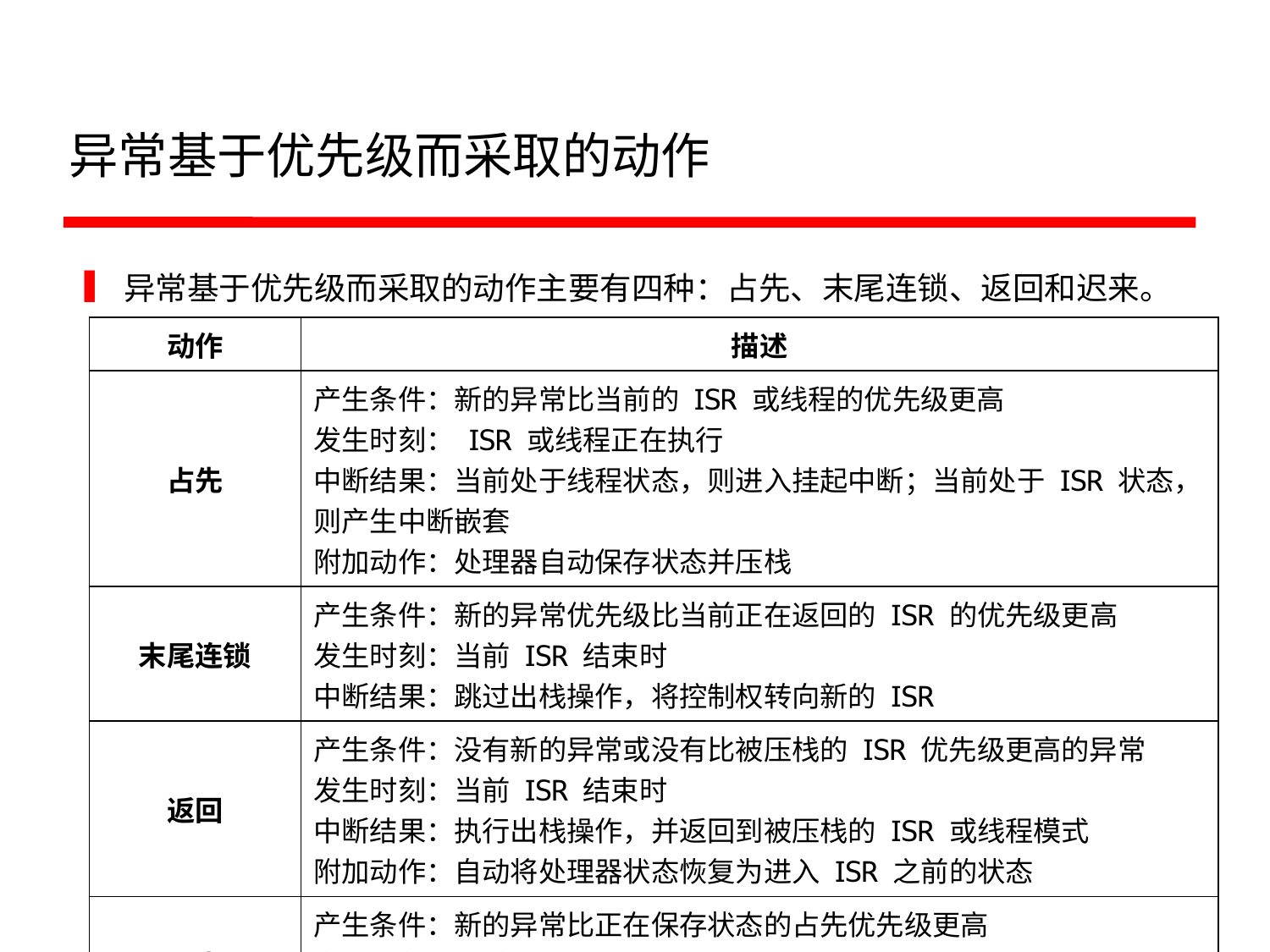

# 异常基于优先级而采取的动作
异常基于优先级而采取的动作主要有四种：占先、末尾连锁、返回和迟来。
| 动作 | 描述 |
| --- | --- |
| 占先 | 产生条件：新的异常比当前的 ISR 或线程的优先级更高 发生时刻： ISR 或线程正在执行 中断结果：当前处于线程状态，则进入挂起中断；当前处于 ISR 状态，则产生中断嵌套 附加动作：处理器自动保存状态并压栈 |
| 末尾连锁 | 产生条件：新的异常优先级比当前正在返回的 ISR 的优先级更高 发生时刻：当前 ISR 结束时 中断结果：跳过出栈操作，将控制权转向新的 ISR |
| 返回 | 产生条件：没有新的异常或没有比被压栈的 ISR 优先级更高的异常 发生时刻：当前 ISR 结束时 中断结果：执行出栈操作，并返回到被压栈的 ISR 或线程模式 附加动作：自动将处理器状态恢复为进入 ISR 之前的状态 |
| 迟来 | 产生条件：新的异常比正在保存状态的占先优先级更高 发生时刻：当前 ISR 开始时 中断结果：处理器转去处理优先级更高的中断 |